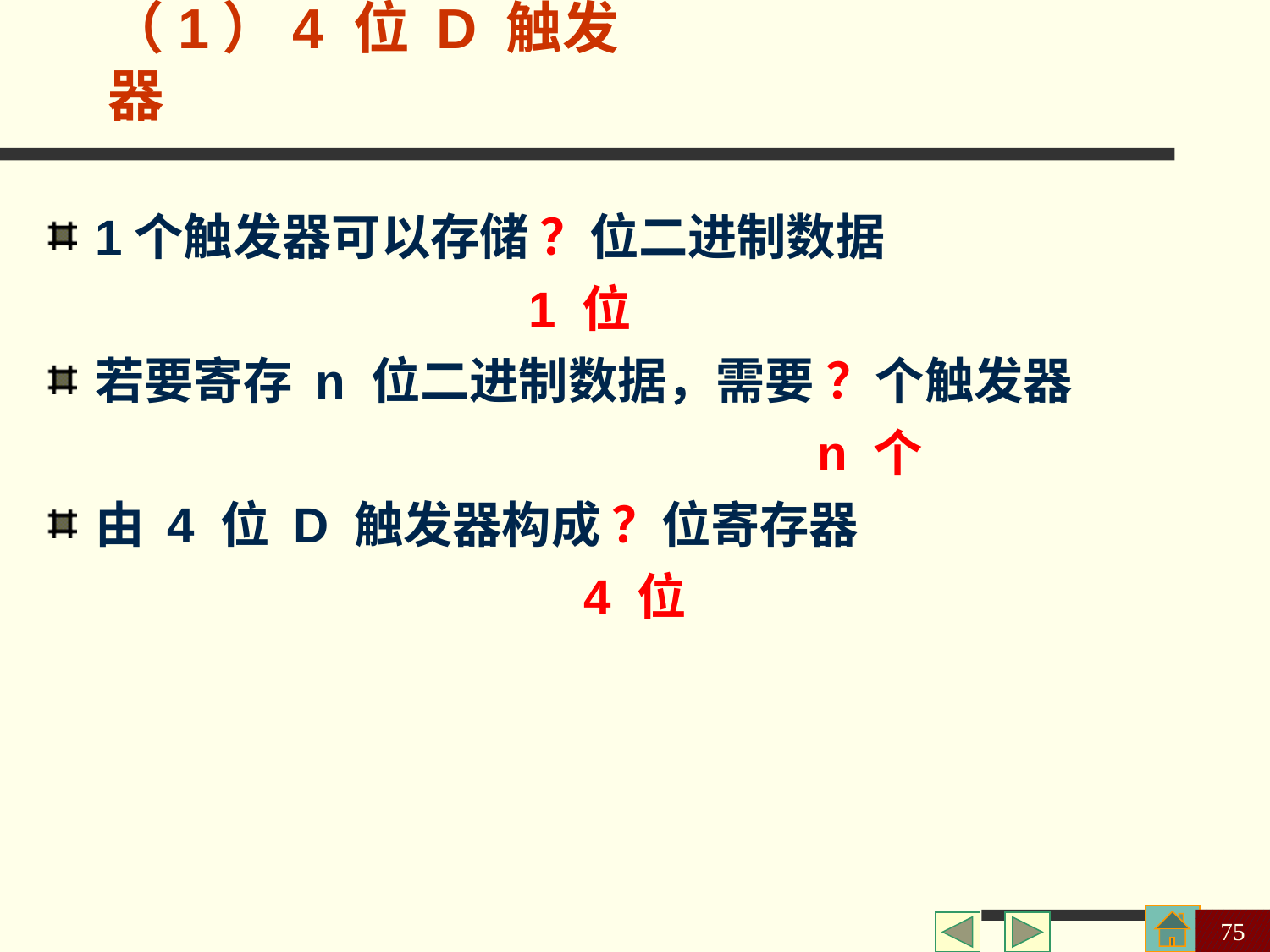

（1）4 位 D 触发器
1个触发器可以存储 ？位二进制数据
                                   1 位
若要寄存 n 位二进制数据，需要 ？个触发器
                                                        n 个
由 4 位 D 触发器构成 ？位寄存器
                                       4 位
75